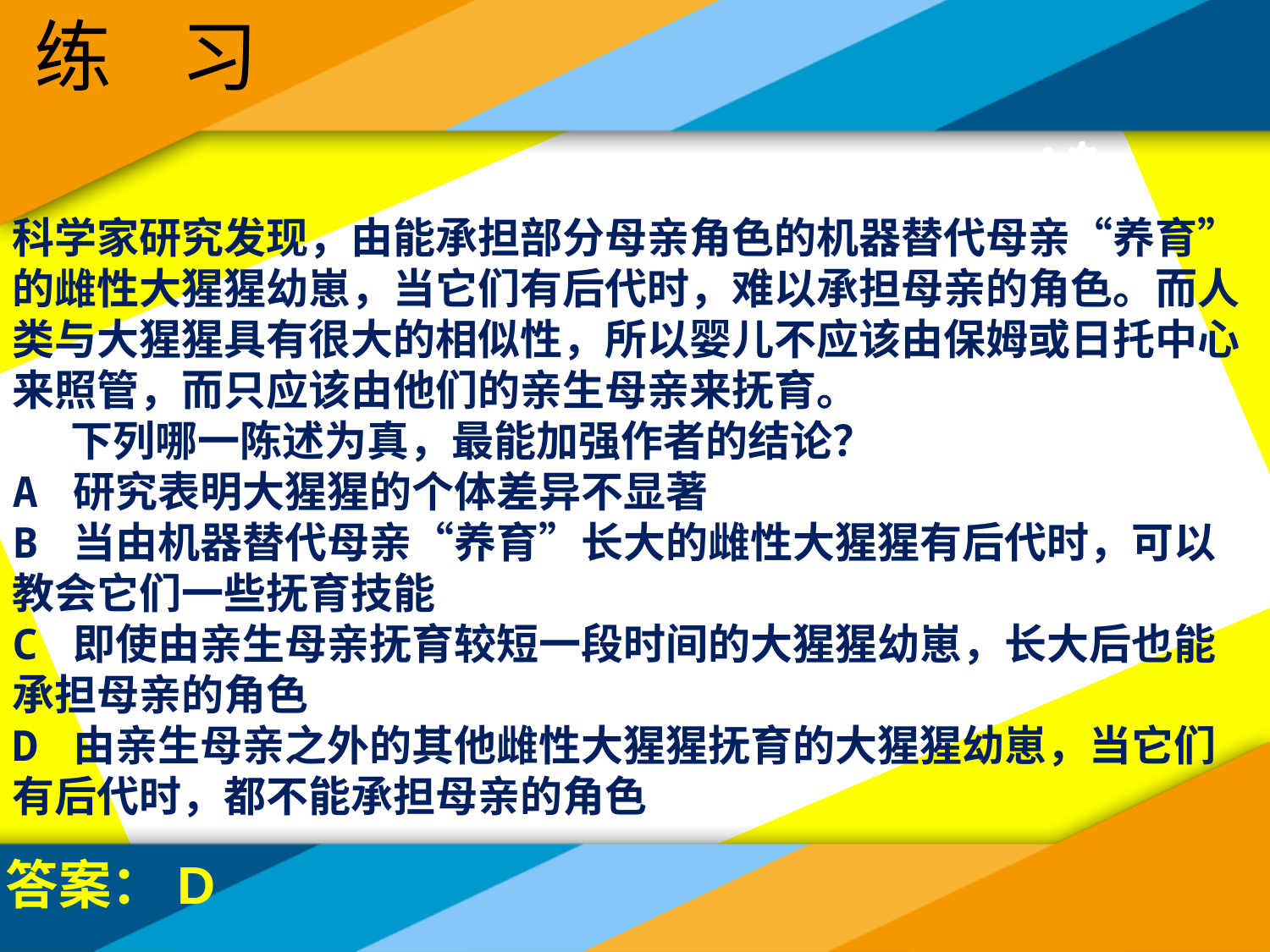

练    习

科学家研究发现，由能承担部分母亲角色的机器替代母亲“养育”的雌性大猩猩幼崽，当它们有后代时，难以承担母亲的角色。而人类与大猩猩具有很大的相似性，所以婴儿不应该由保姆或日托中心来照管，而只应该由他们的亲生母亲来抚育。
     下列哪一陈述为真，最能加强作者的结论？
A 研究表明大猩猩的个体差异不显著
B 当由机器替代母亲“养育”长大的雌性大猩猩有后代时，可以教会它们一些抚育技能
C 即使由亲生母亲抚育较短一段时间的大猩猩幼崽，长大后也能承担母亲的角色
D 由亲生母亲之外的其他雌性大猩猩抚育的大猩猩幼崽，当它们有后代时，都不能承担母亲的角色

答案：D